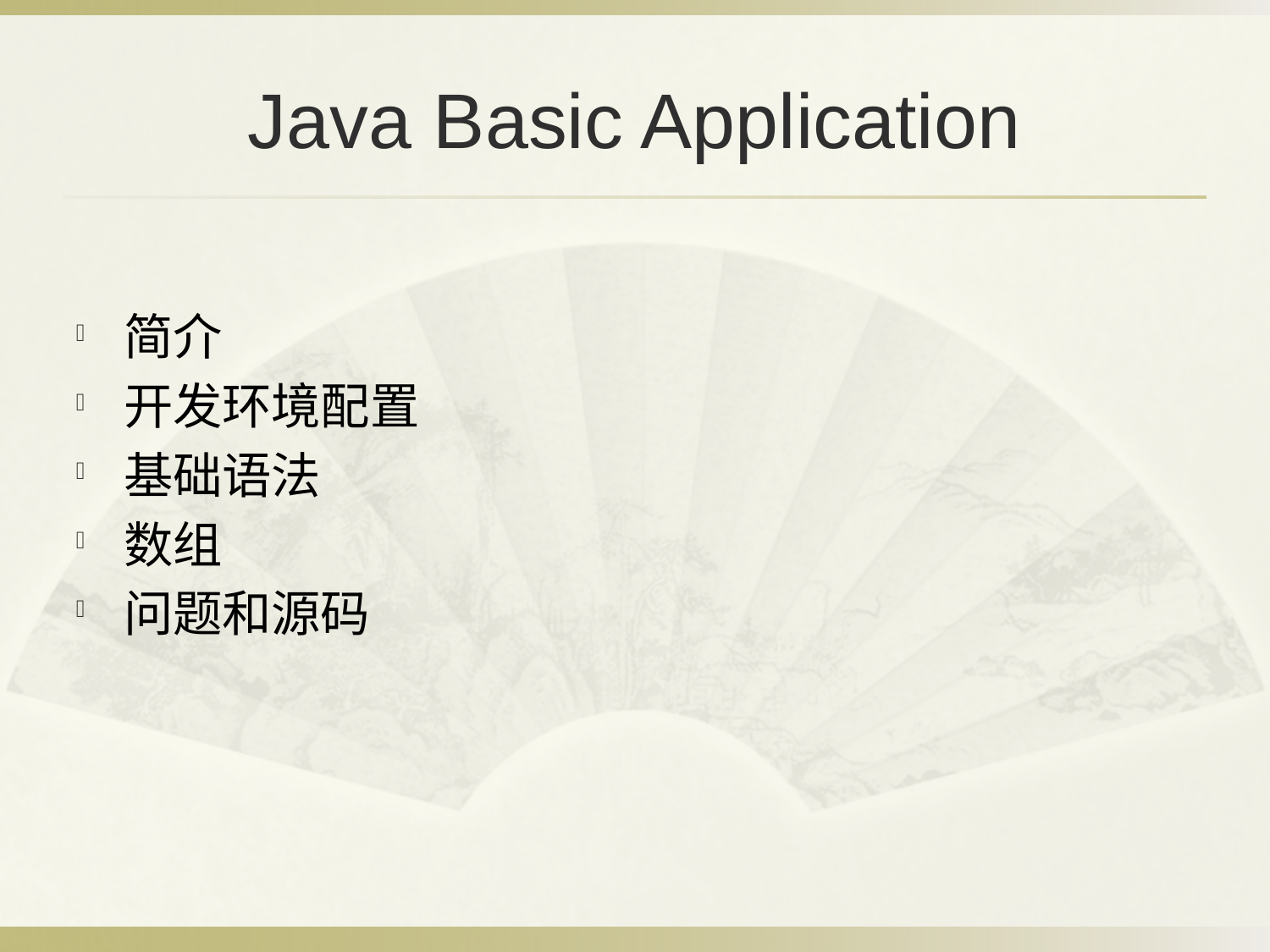

# Java Basic Application

简介
开发环境配置
基础语法
数组
问题和源码